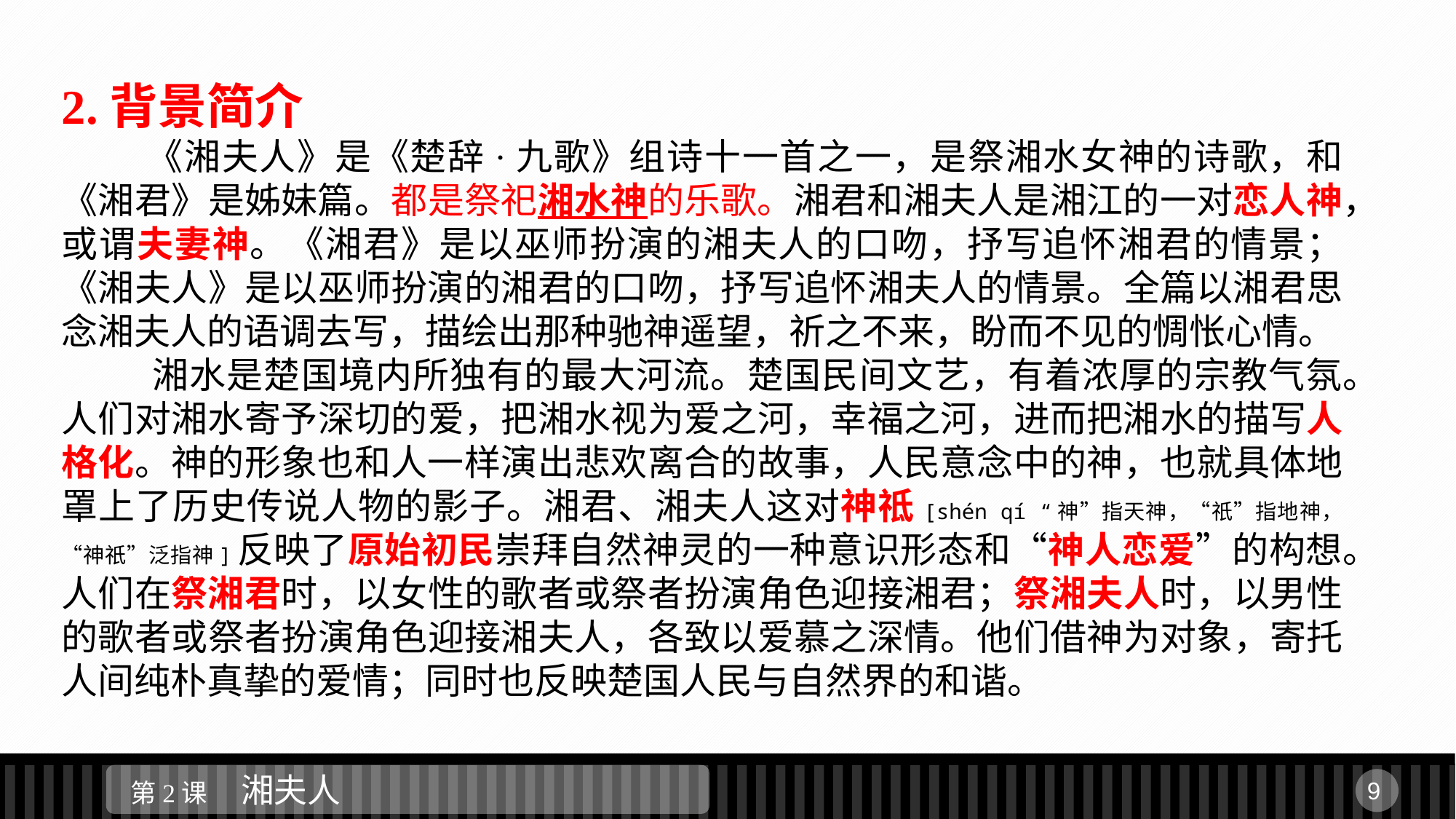

2.背景简介
        《湘夫人》是《楚辞·九歌》组诗十一首之一，是祭湘水女神的诗歌，和《湘君》是姊妹篇。都是祭祀湘水神的乐歌。湘君和湘夫人是湘江的一对恋人神，或谓夫妻神。《湘君》是以巫师扮演的湘夫人的口吻，抒写追怀湘君的情景；《湘夫人》是以巫师扮演的湘君的口吻，抒写追怀湘夫人的情景。全篇以湘君思念湘夫人的语调去写，描绘出那种驰神遥望，祈之不来，盼而不见的惆怅心情。
         湘水是楚国境内所独有的最大河流。楚国民间文艺，有着浓厚的宗教气氛。人们对湘水寄予深切的爱，把湘水视为爱之河，幸福之河，进而把湘水的描写人格化。神的形象也和人一样演出悲欢离合的故事，人民意念中的神，也就具体地罩上了历史传说人物的影子。湘君、湘夫人这对神祗[shén qí “神”指天神，“祇”指地神，“神祇”泛指神]反映了原始初民崇拜自然神灵的一种意识形态和“神人恋爱”的构想。人们在祭湘君时，以女性的歌者或祭者扮演角色迎接湘君；祭湘夫人时，以男性的歌者或祭者扮演角色迎接湘夫人，各致以爱慕之深情。他们借神为对象，寄托人间纯朴真挚的爱情；同时也反映楚国人民与自然界的和谐。